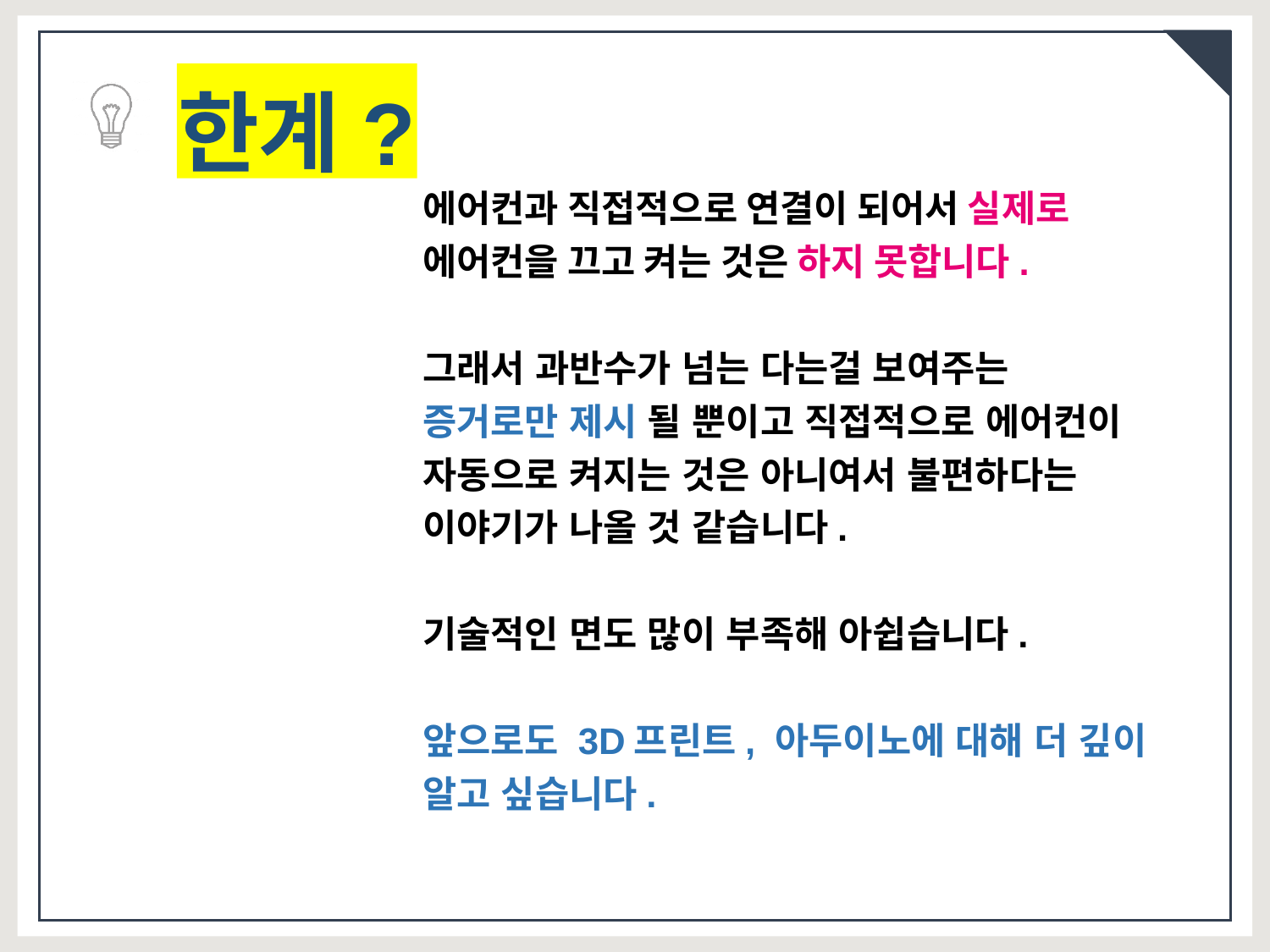

한계?

에어컨과 직접적으로 연결이 되어서 실제로
에어컨을 끄고 켜는 것은 하지 못합니다.

그래서 과반수가 넘는 다는걸 보여주는
증거로만 제시 될 뿐이고 직접적으로 에어컨이
자동으로 켜지는 것은 아니여서 불편하다는
이야기가 나올 것 같습니다.

기술적인 면도 많이 부족해 아쉽습니다.

앞으로도 3D프린트, 아두이노에 대해 더 깊이 알고 싶습니다.